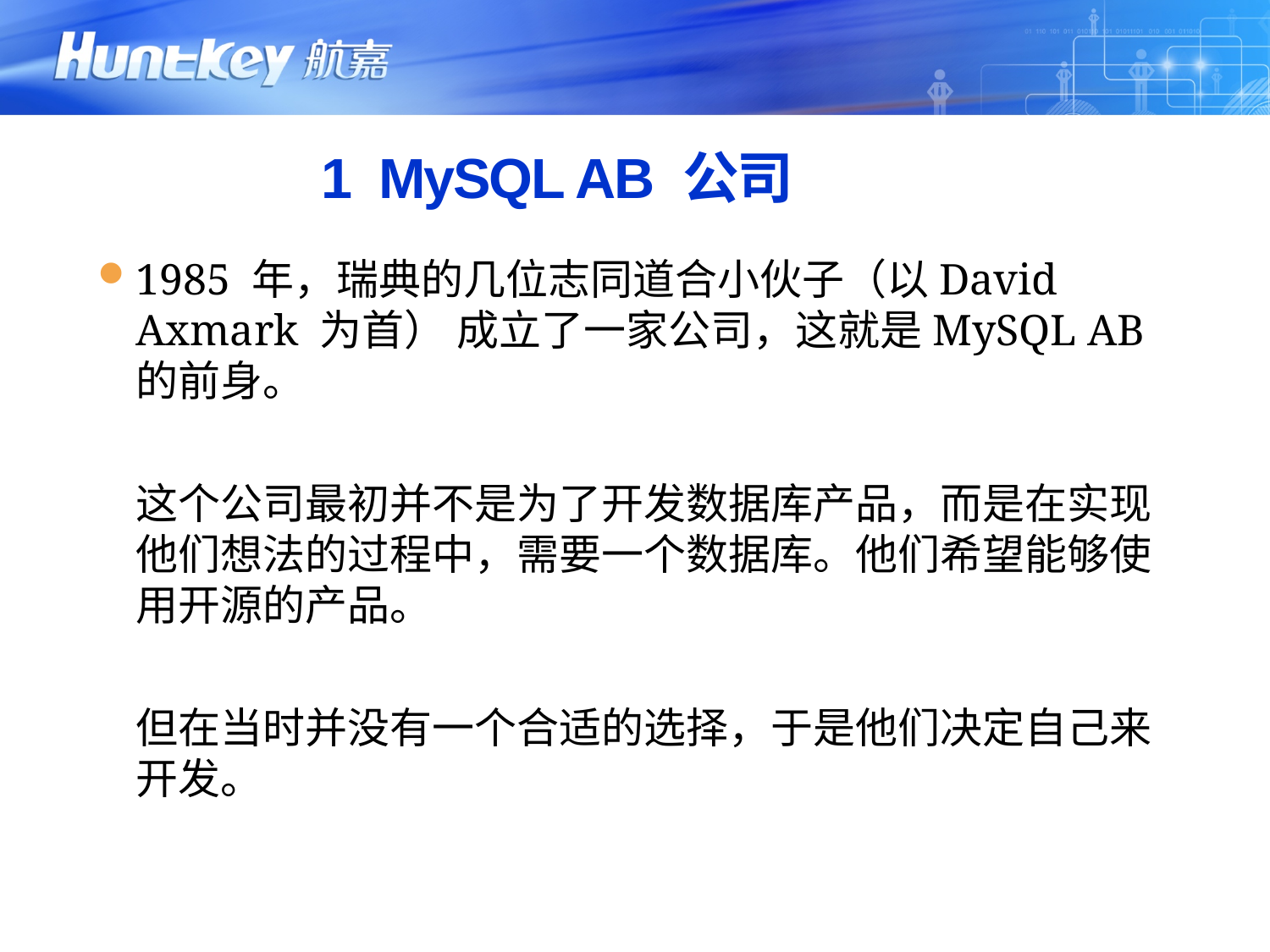

# 1  MySQL AB 公司
1985 年，瑞典的几位志同道合小伙子（以David Axmark 为首） 成立了一家公司，这就是MySQL AB 的前身。

	这个公司最初并不是为了开发数据库产品，而是在实现他们想法的过程中，需要一个数据库。他们希望能够使用开源的产品。

	但在当时并没有一个合适的选择，于是他们决定自己来开发。